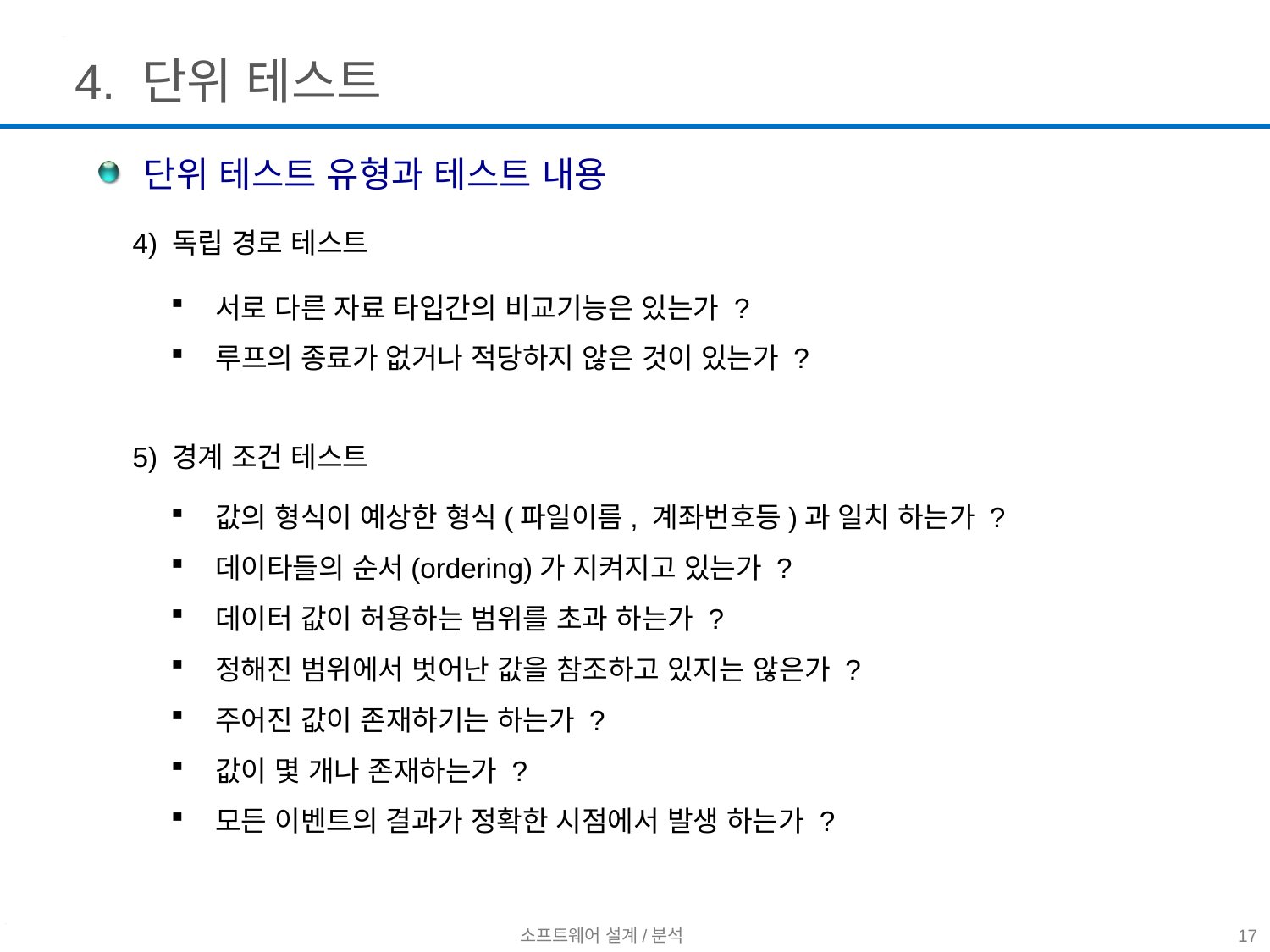

4. 단위 테스트
 단위 테스트 유형과 테스트 내용
4) 독립 경로 테스트
 서로 다른 자료 타입간의 비교기능은 있는가 ?
 루프의 종료가 없거나 적당하지 않은 것이 있는가 ?
5) 경계 조건 테스트
 값의 형식이 예상한 형식(파일이름, 계좌번호등)과 일치 하는가 ?
 데이타들의 순서(ordering)가 지켜지고 있는가 ?
 데이터 값이 허용하는 범위를 초과 하는가 ?
 정해진 범위에서 벗어난 값을 참조하고 있지는 않은가 ?
 주어진 값이 존재하기는 하는가 ?
 값이 몇 개나 존재하는가 ?
 모든 이벤트의 결과가 정확한 시점에서 발생 하는가 ?